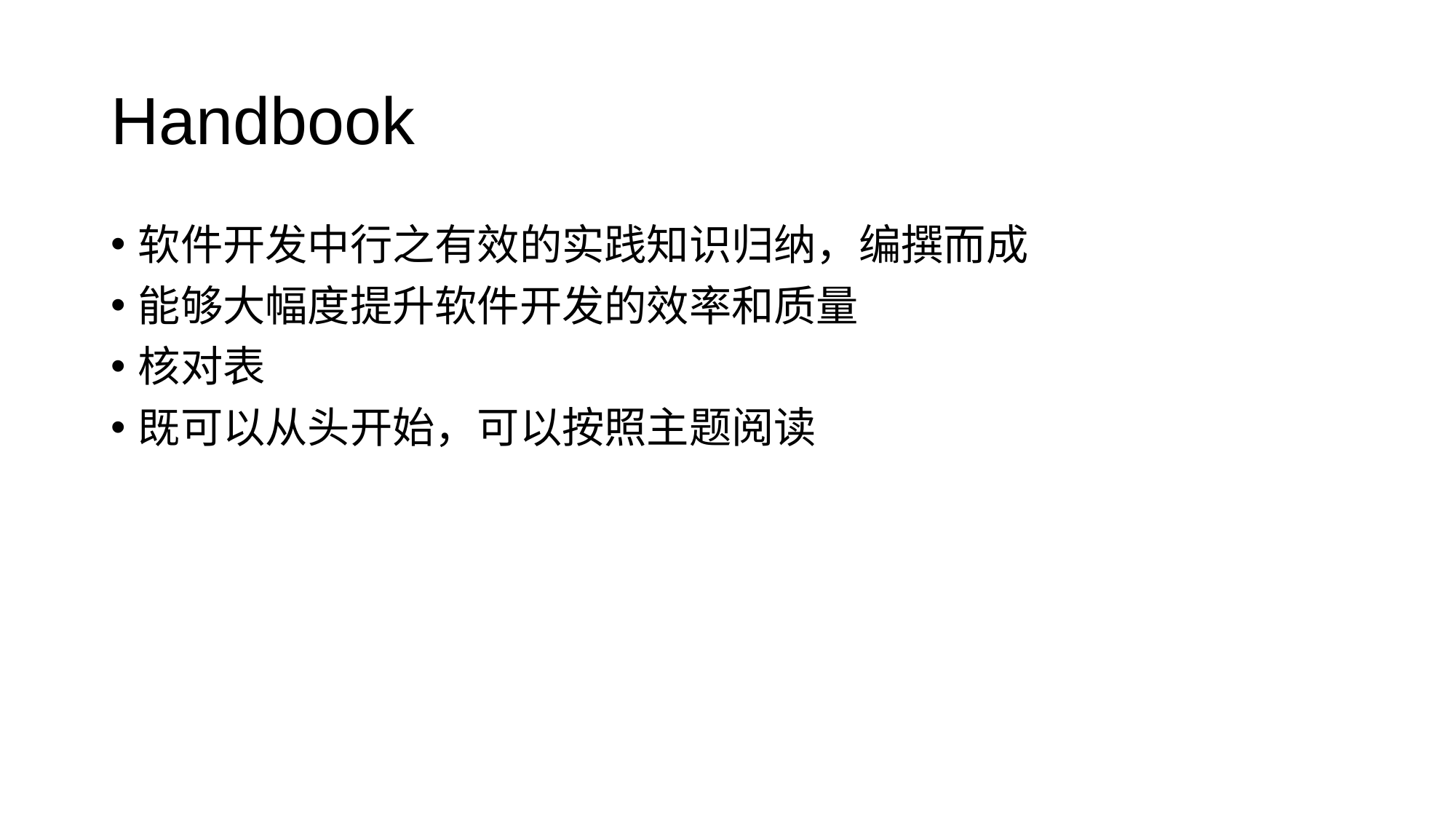

# Handbook
软件开发中行之有效的实践知识归纳，编撰而成
能够大幅度提升软件开发的效率和质量
核对表
既可以从头开始，可以按照主题阅读